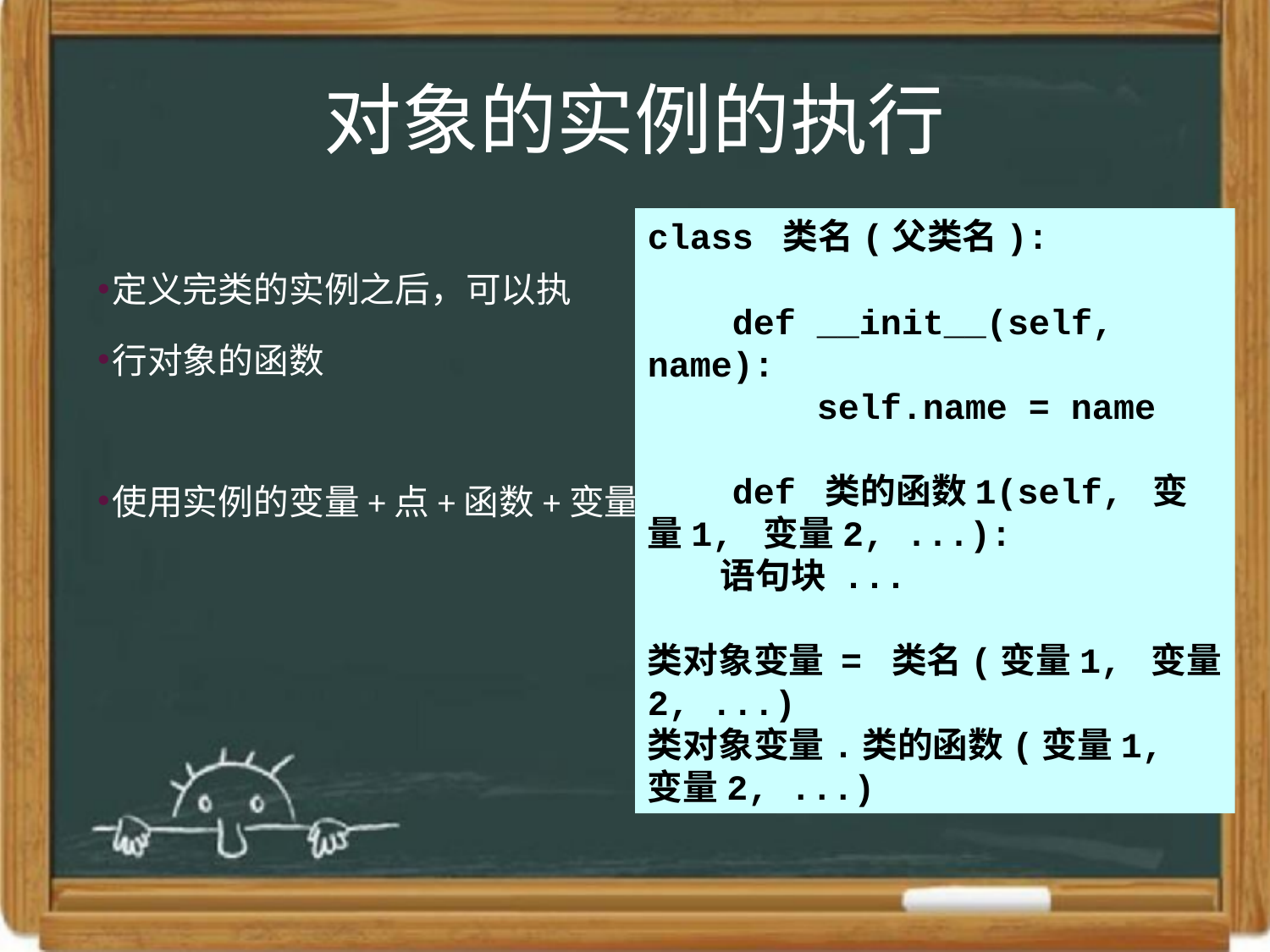

# 对象的实例的执行

定义完类的实例之后，可以执
行对象的函数

使用实例的变量+点+函数+变量

class 类名(父类名):

    def __init__(self, name):
        self.name = name

    def 类的函数1(self, 变量1, 变量2, ...):
        语句块 ...

类对象变量 = 类名(变量1, 变量2, ...)
类对象变量.类的函数(变量1, 变量2, ...)